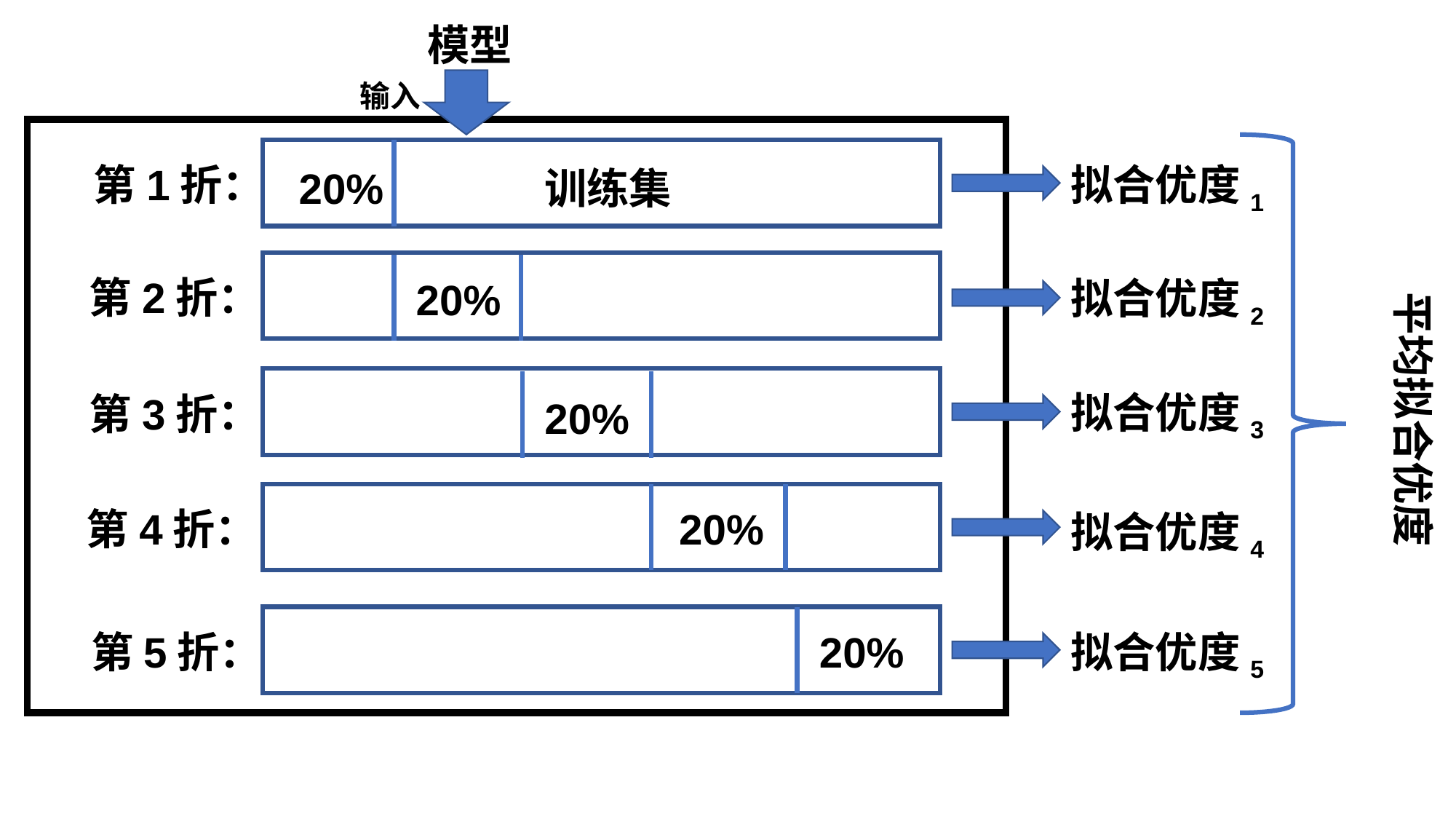

模型
输入

第1折：
拟合优度1
20%
训练集

第2折：
拟合优度2
20%

拟合优度3
第3折：
20%

第4折：
20%
拟合优度4

第5折：
20%
拟合优度5

平均拟合优度